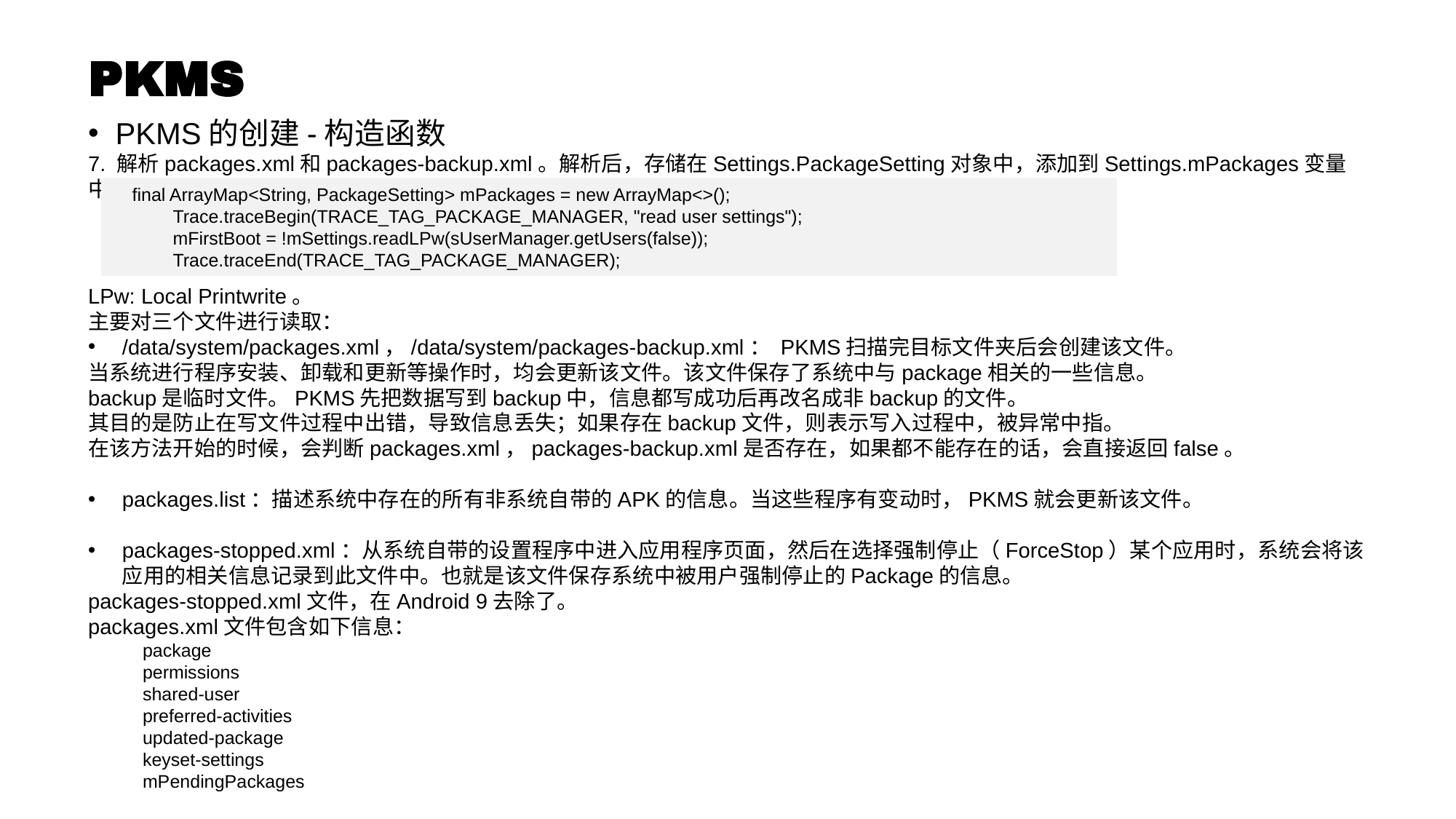

# PKMS
PKMS的创建-构造函数

7. 解析packages.xml和packages-backup.xml。解析后，存储在Settings.PackageSetting对象中，添加到Settings.mPackages变量中。
    final ArrayMap<String, PackageSetting> mPackages = new ArrayMap<>();
            Trace.traceBegin(TRACE_TAG_PACKAGE_MANAGER, "read user settings");
            mFirstBoot = !mSettings.readLPw(sUserManager.getUsers(false));
            Trace.traceEnd(TRACE_TAG_PACKAGE_MANAGER);
LPw: Local Printwrite。
主要对三个文件进行读取：
/data/system/packages.xml，/data/system/packages-backup.xml： PKMS扫描完目标文件夹后会创建该文件。
当系统进行程序安装、卸载和更新等操作时，均会更新该文件。该文件保存了系统中与package相关的一些信息。
backup是临时文件。PKMS先把数据写到backup中，信息都写成功后再改名成非backup的文件。
其目的是防止在写文件过程中出错，导致信息丢失；如果存在backup文件，则表示写入过程中，被异常中指。
在该方法开始的时候，会判断packages.xml，packages-backup.xml是否存在，如果都不能存在的话，会直接返回false。

packages.list：描述系统中存在的所有非系统自带的APK的信息。当这些程序有变动时，PKMS就会更新该文件。

packages-stopped.xml：从系统自带的设置程序中进入应用程序页面，然后在选择强制停止（ForceStop）某个应用时，系统会将该应用的相关信息记录到此文件中。也就是该文件保存系统中被用户强制停止的Package的信息。
packages-stopped.xml文件，在Android 9去除了。
packages.xml文件包含如下信息：
package
permissions
shared-user
preferred-activities
updated-package
keyset-settings
mPendingPackages